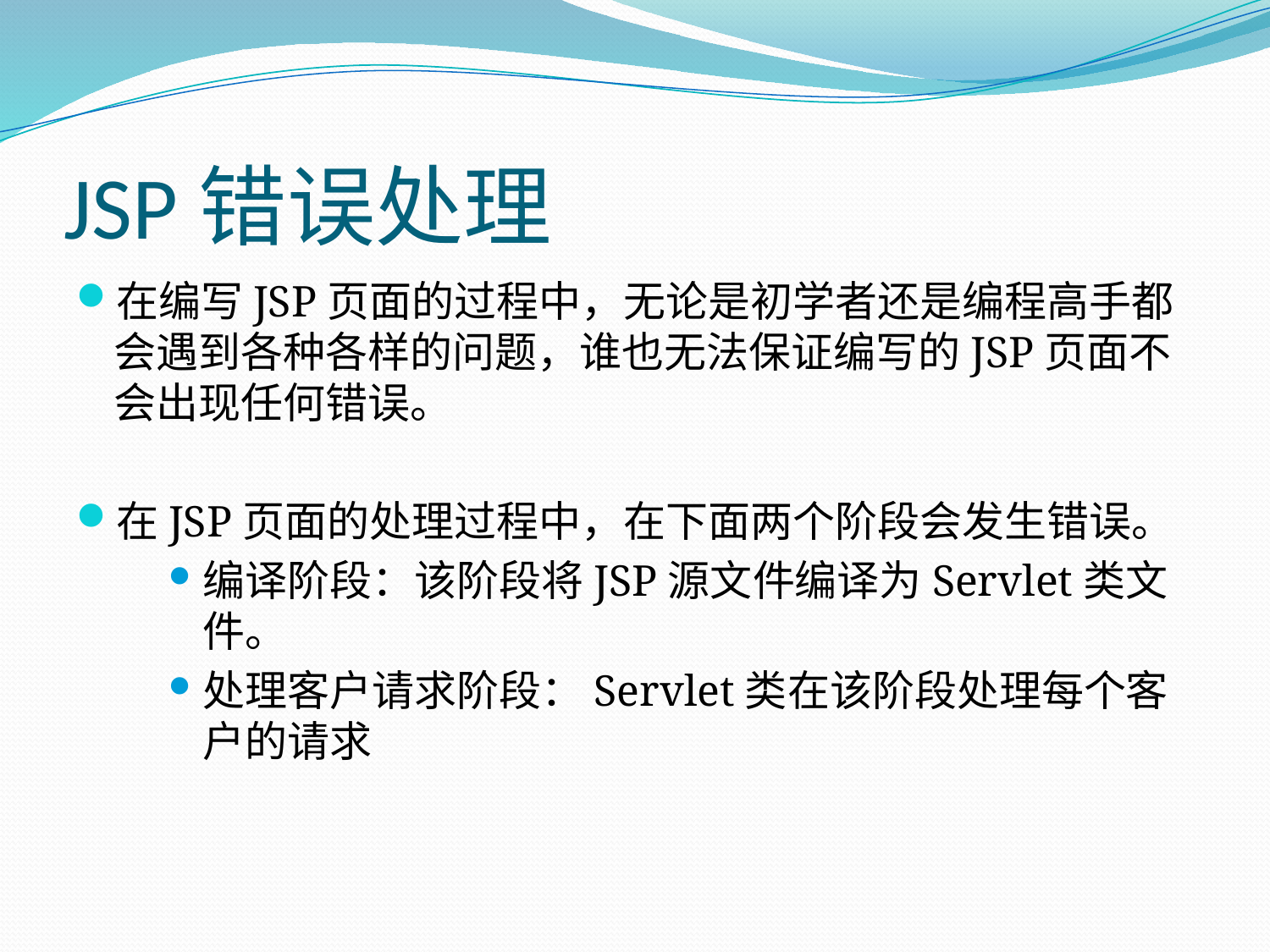

# JSP错误处理
在编写JSP页面的过程中，无论是初学者还是编程高手都会遇到各种各样的问题，谁也无法保证编写的JSP页面不会出现任何错误。

在JSP页面的处理过程中，在下面两个阶段会发生错误。
编译阶段：该阶段将JSP源文件编译为Servlet类文件。
处理客户请求阶段：Servlet类在该阶段处理每个客户的请求